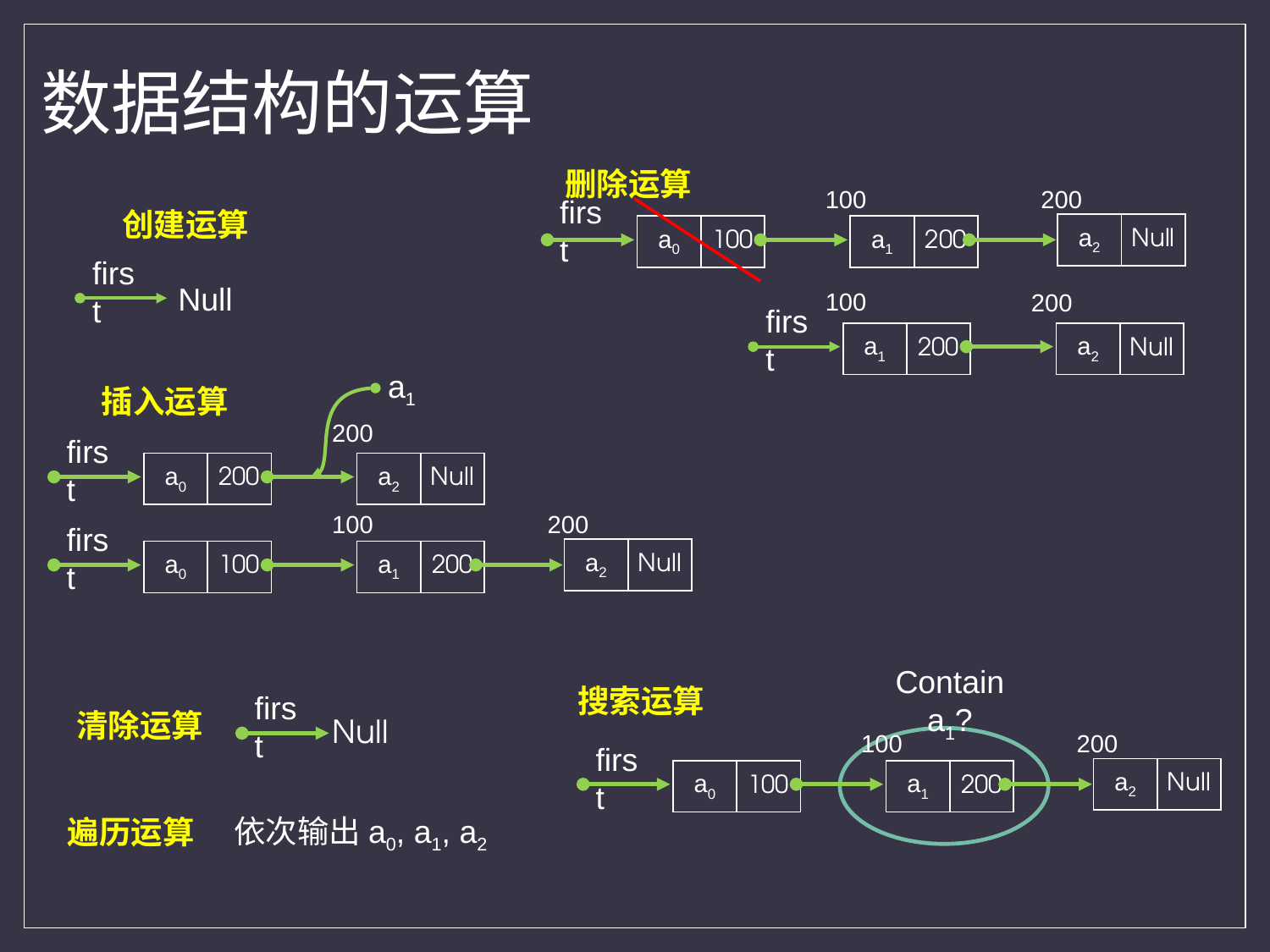

# 数据结构的运算
删除运算
200
100
first
创建运算
first
Null
| a2 | Null |
| --- | --- |
| a0 | 100 |
| --- | --- |
| a1 | 200 |
| --- | --- |
100
200
first
| a1 | 200 |
| --- | --- |
| a2 | Null |
| --- | --- |
a1
插入运算
200
first
| a0 | 200 |
| --- | --- |
| a2 | Null |
| --- | --- |
200
100
first
| a2 | Null |
| --- | --- |
| a0 | 100 |
| --- | --- |
| a1 | 200 |
| --- | --- |
Contain a1?
搜索运算
first
清除运算
Null
200
100

first
| a2 | Null |
| --- | --- |
| a0 | 100 |
| --- | --- |
| a1 | 200 |
| --- | --- |
依次输出a0, a1, a2
遍历运算